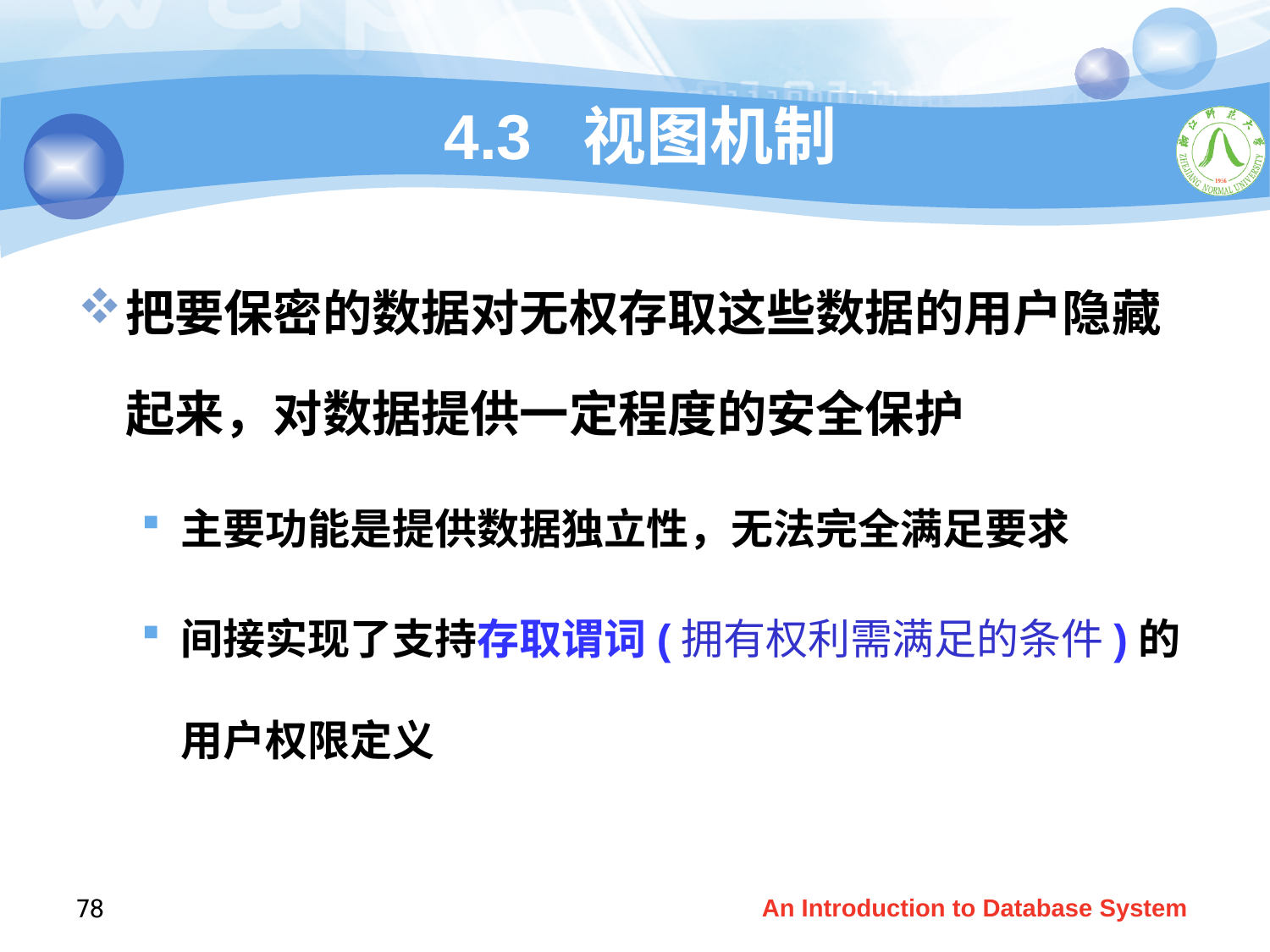

# 4.3  视图机制
把要保密的数据对无权存取这些数据的用户隐藏起来，对数据提供一定程度的安全保护
主要功能是提供数据独立性，无法完全满足要求
间接实现了支持存取谓词(拥有权利需满足的条件)的用户权限定义
78
An Introduction to Database System